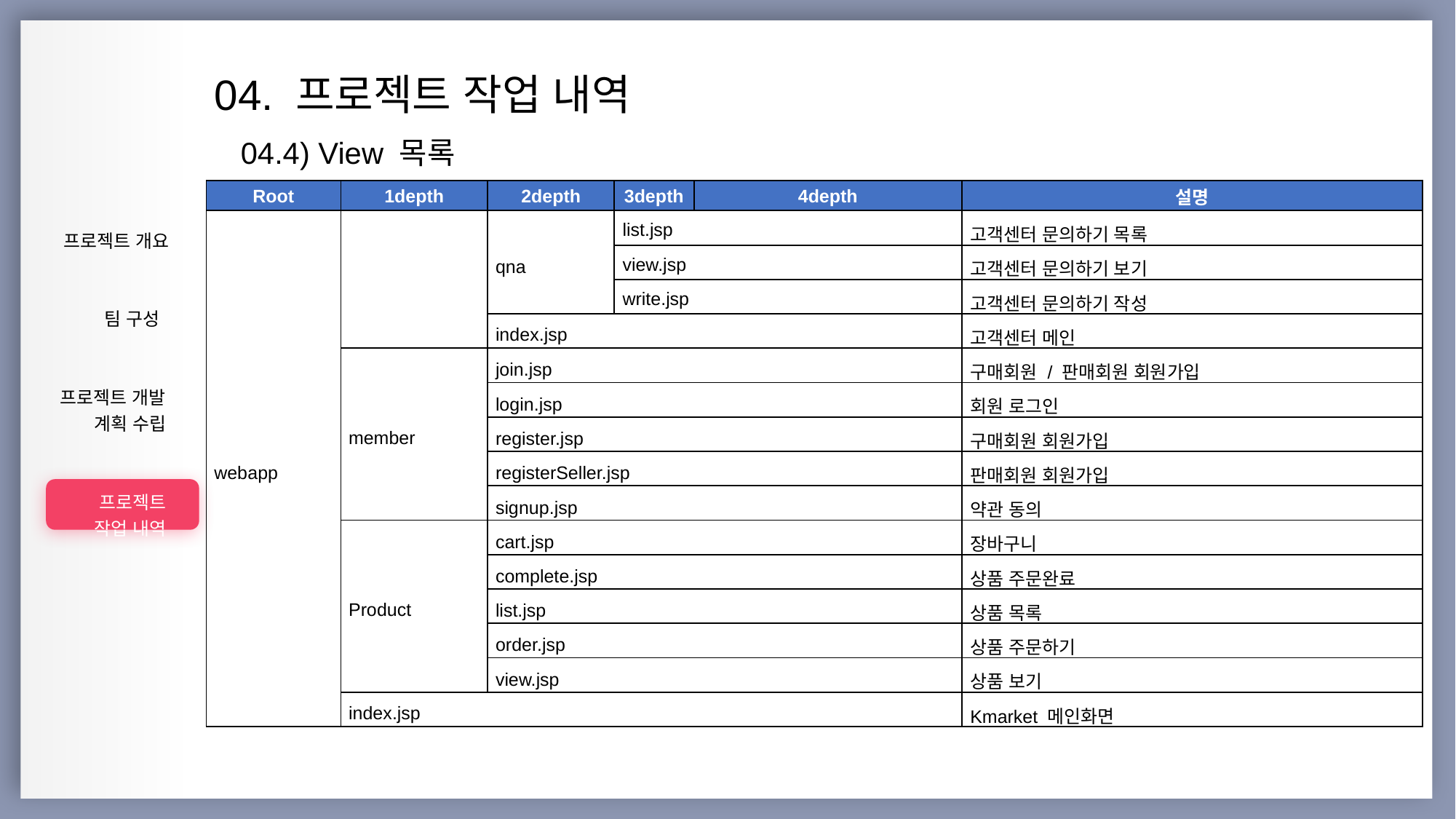

04. 프로젝트 작업 내역
04.4) View 목록
|  |
| --- |
| 프로젝트 개요 |
| 팀 구성 |
| 프로젝트 개발 계획 수립 |
| 프로젝트 작업 내역 |
|  |
|  |
|  |
|  |
| Root | 1depth | 2depth | 3depth | 4depth | 설명 |
| --- | --- | --- | --- | --- | --- |
| webapp |  | qna | list.jsp |  | 고객센터 문의하기 목록 |
|  |  |  | view.jsp |  | 고객센터 문의하기 보기 |
|  |  |  | write.jsp |  | 고객센터 문의하기 작성 |
|  |  | index.jsp |  |  | 고객센터 메인 |
|  | member | join.jsp |  |  | 구매회원 / 판매회원 회원가입 |
|  |  | login.jsp |  |  | 회원 로그인 |
|  |  | register.jsp |  |  | 구매회원 회원가입 |
|  |  | registerSeller.jsp |  |  | 판매회원 회원가입 |
|  |  | signup.jsp |  |  | 약관 동의 |
|  | Product | cart.jsp |  |  | 장바구니 |
|  |  | complete.jsp |  |  | 상품 주문완료 |
|  |  | list.jsp |  |  | 상품 목록 |
|  |  | order.jsp |  |  | 상품 주문하기 |
|  |  | view.jsp |  |  | 상품 보기 |
|  | index.jsp |  |  |  | Kmarket 메인화면 |